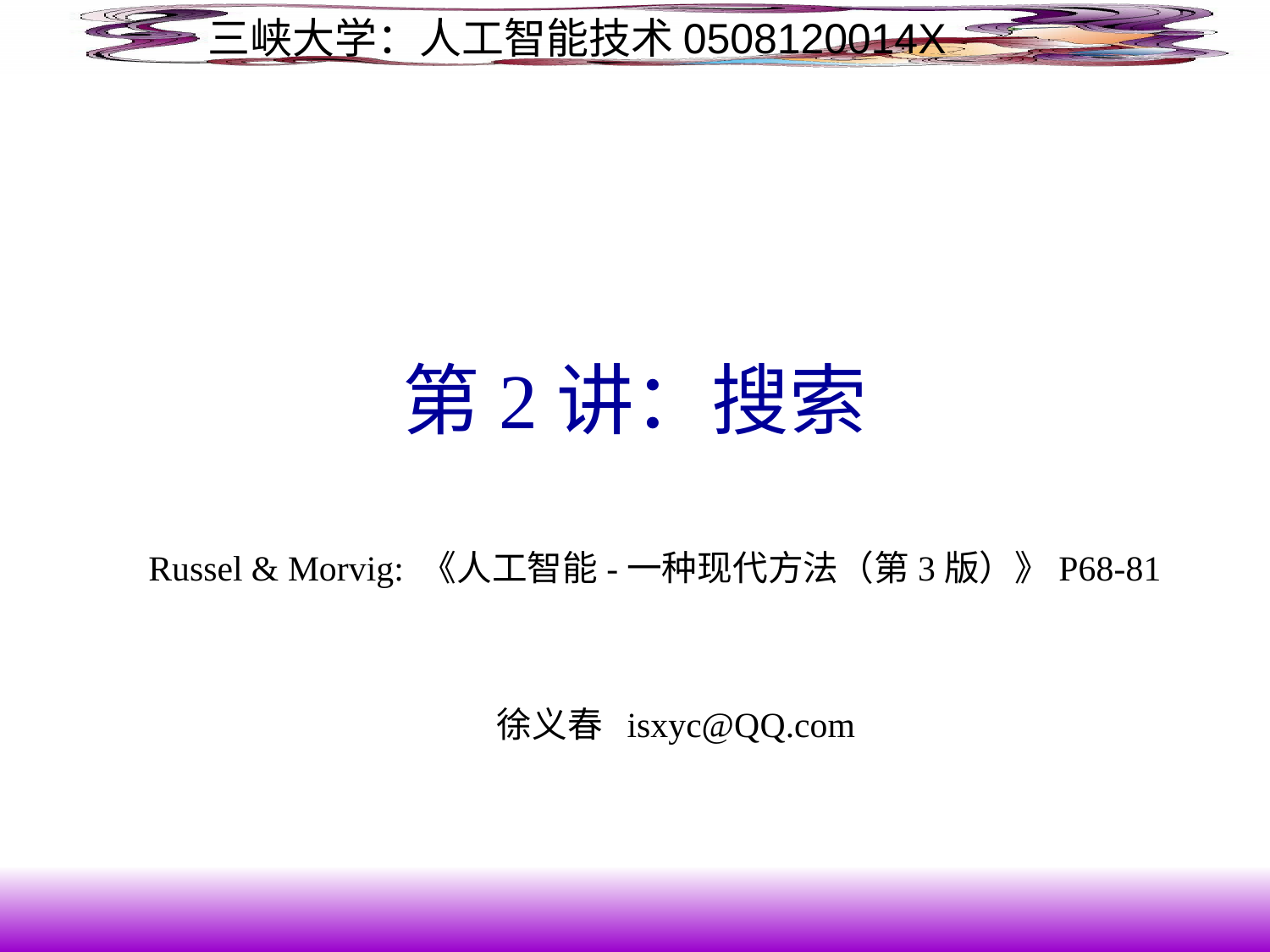

# 第2讲：搜索
Russel & Morvig: 《人工智能-一种现代方法（第3版）》P68-81
徐义春  isxyc@QQ.com